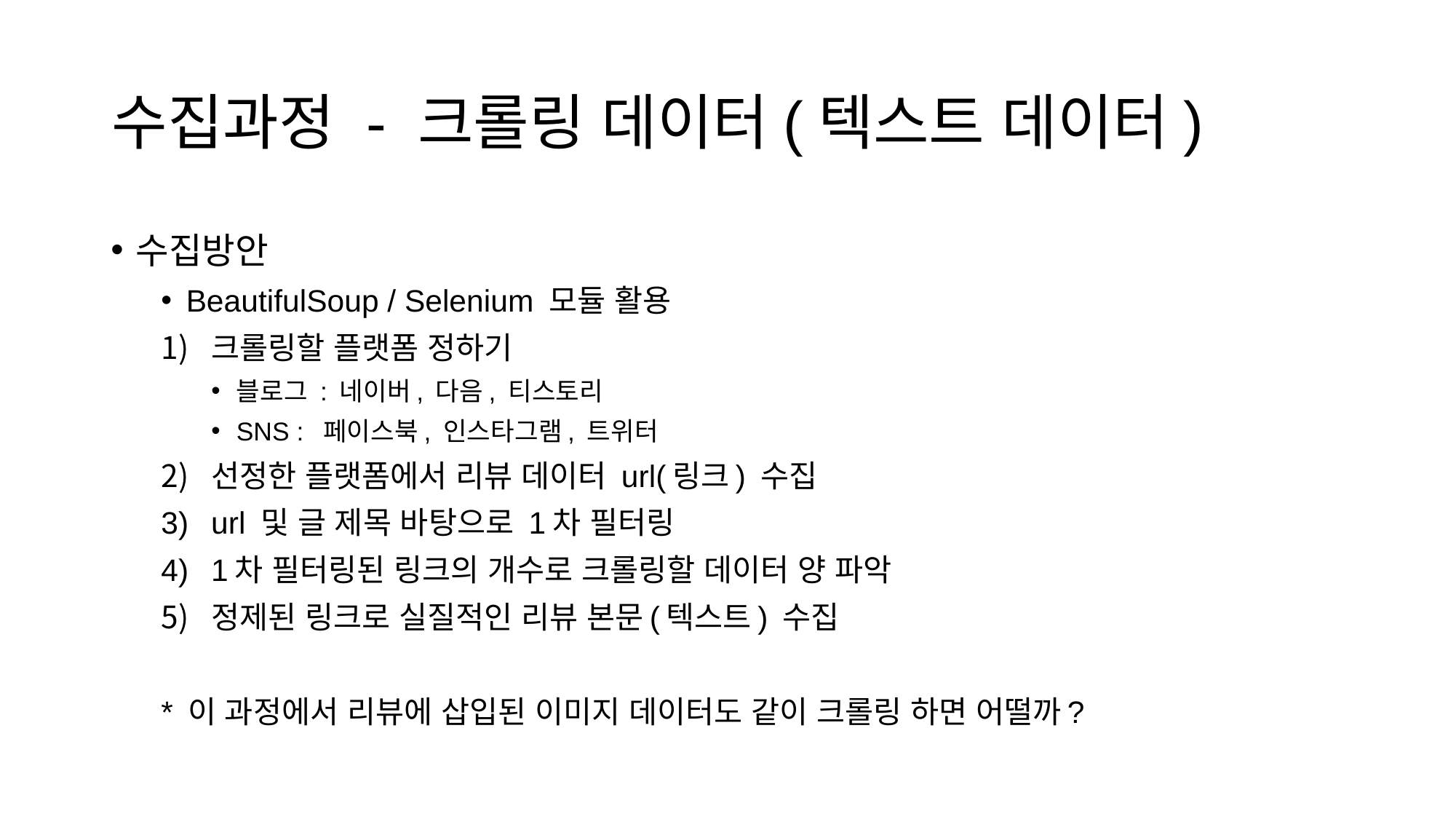

# 수집과정 - 크롤링 데이터(텍스트 데이터)
수집방안
BeautifulSoup / Selenium 모듈 활용
크롤링할 플랫폼 정하기
블로그 : 네이버, 다음, 티스토리
SNS :  페이스북, 인스타그램, 트위터
선정한 플랫폼에서 리뷰 데이터 url(링크) 수집
url 및 글 제목 바탕으로 1차 필터링
1차 필터링된 링크의 개수로 크롤링할 데이터 양 파악
정제된 링크로 실질적인 리뷰 본문(텍스트) 수집

* 이 과정에서 리뷰에 삽입된 이미지 데이터도 같이 크롤링 하면 어떨까?